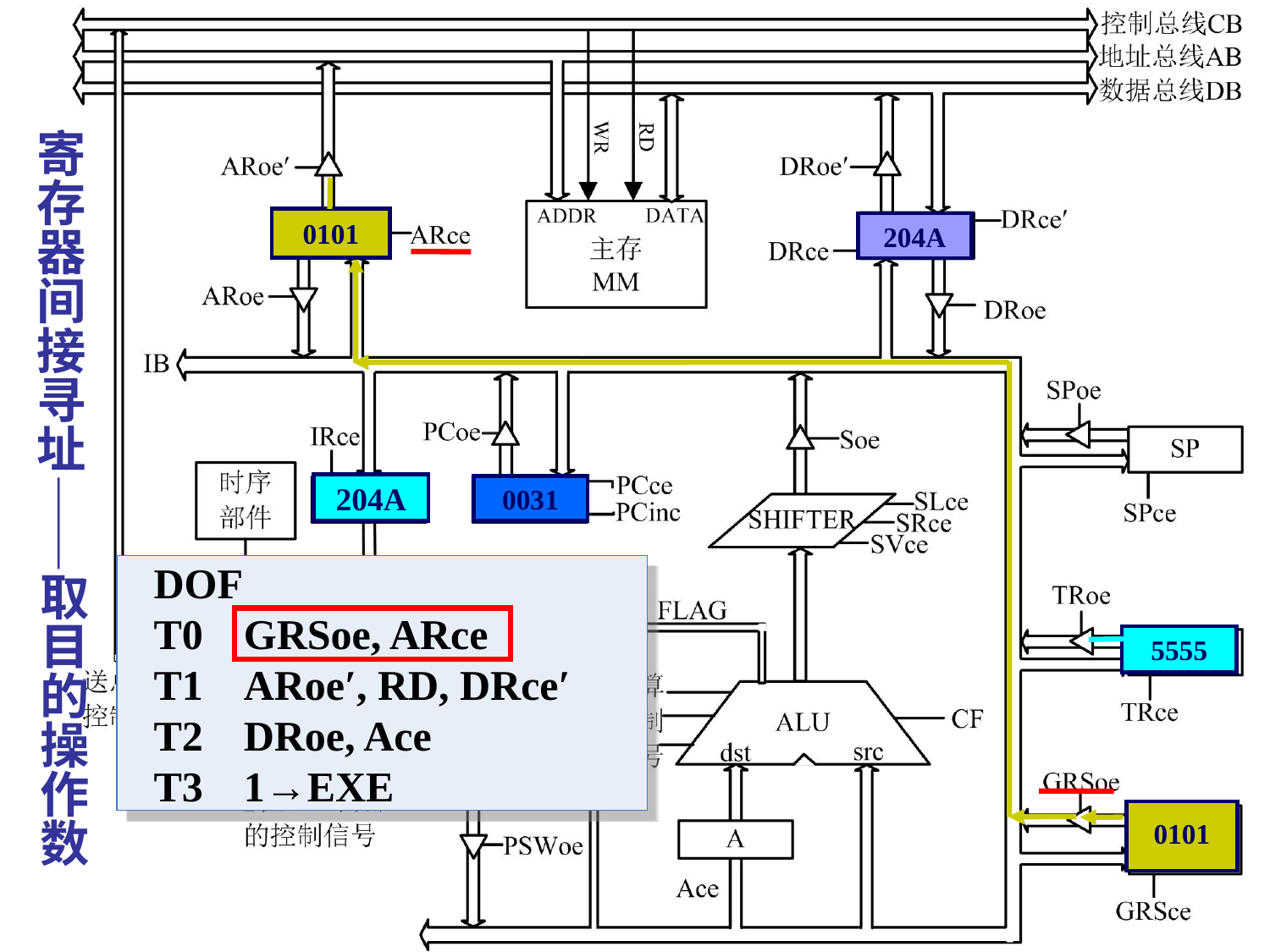

# 寄存器间接寻址——取目的操作数

0101
0030
204A

204A
0031
DOF
T0	GRSoe, ARce
T1	ARoe′, RD, DRce′
T2	DRoe, Ace
T3	1→EXE

5555

0101

19